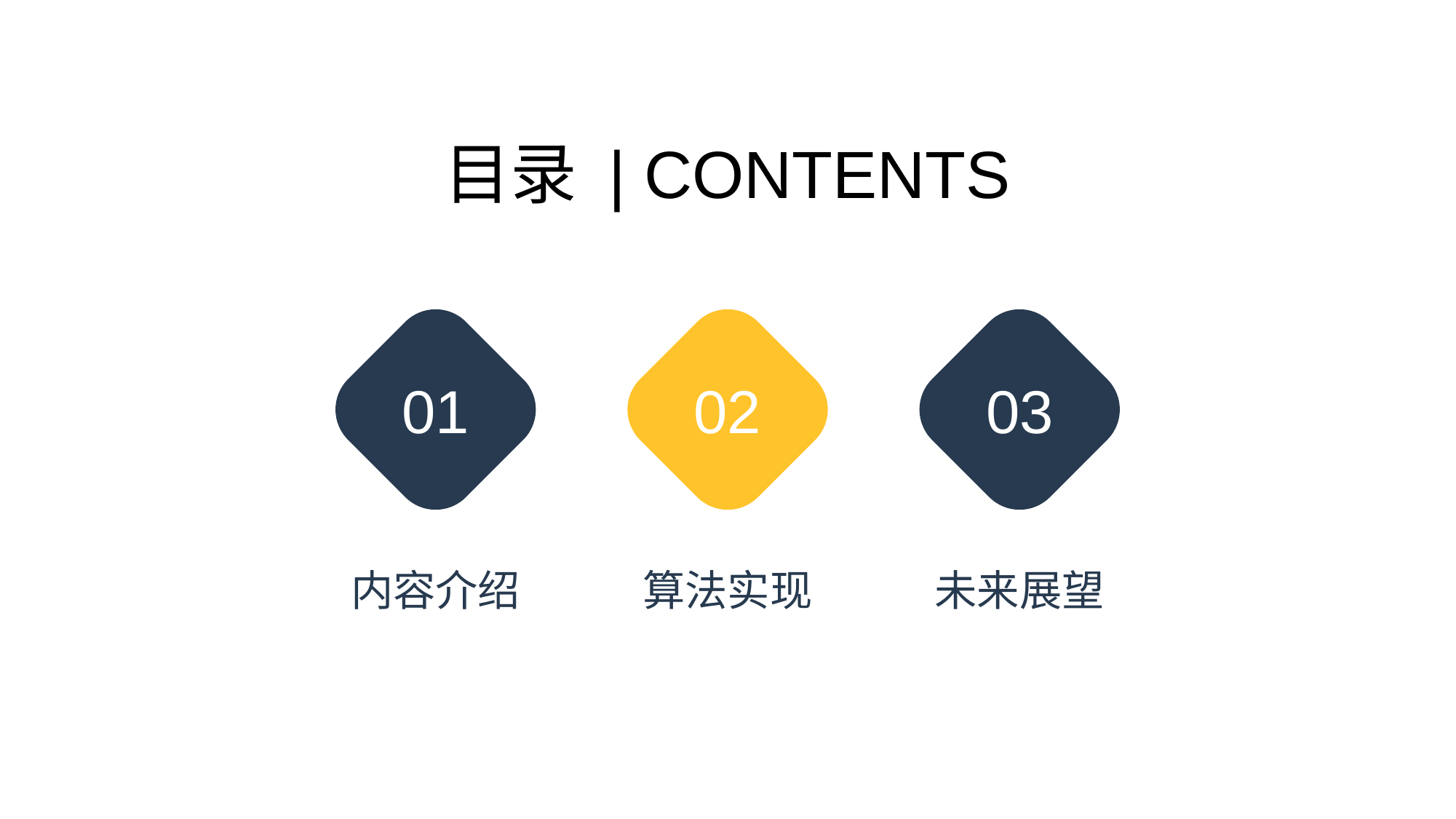

目录 | CONTENTS
01
02
03
内容介绍
算法实现
未来展望